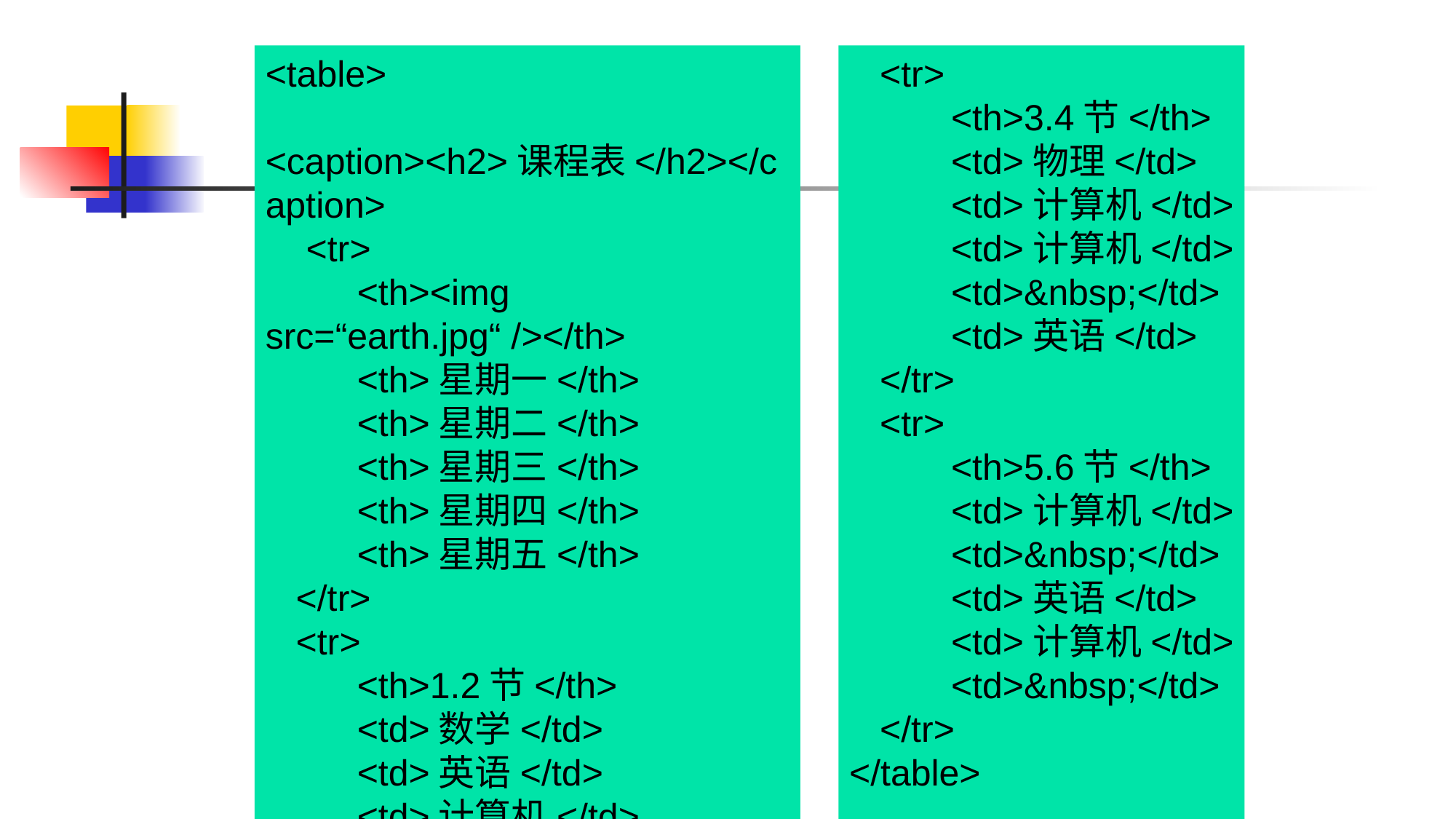

<table>
    <caption><h2>课程表</h2></caption>
    <tr>
         <th><img src=“earth.jpg“ /></th>
         <th>星期一</th>
         <th>星期二</th>
         <th>星期三</th>
         <th>星期四</th>
         <th>星期五</th>
   </tr>
   <tr>
         <th>1.2节</th>
         <td>数学</td>
         <td>英语</td>
         <td>计算机</td>
         <td>体育</td>
          <td>物理</td>
   </tr>
   <tr>
          <th>3.4节</th>
          <td>物理</td>
          <td>计算机</td>
          <td>计算机</td>
          <td>&nbsp;</td>
          <td>英语</td>
   </tr>
   <tr>
          <th>5.6节</th>
          <td>计算机</td>
          <td>&nbsp;</td>
          <td>英语</td>
          <td>计算机</td>
          <td>&nbsp;</td>
   </tr>
</table>